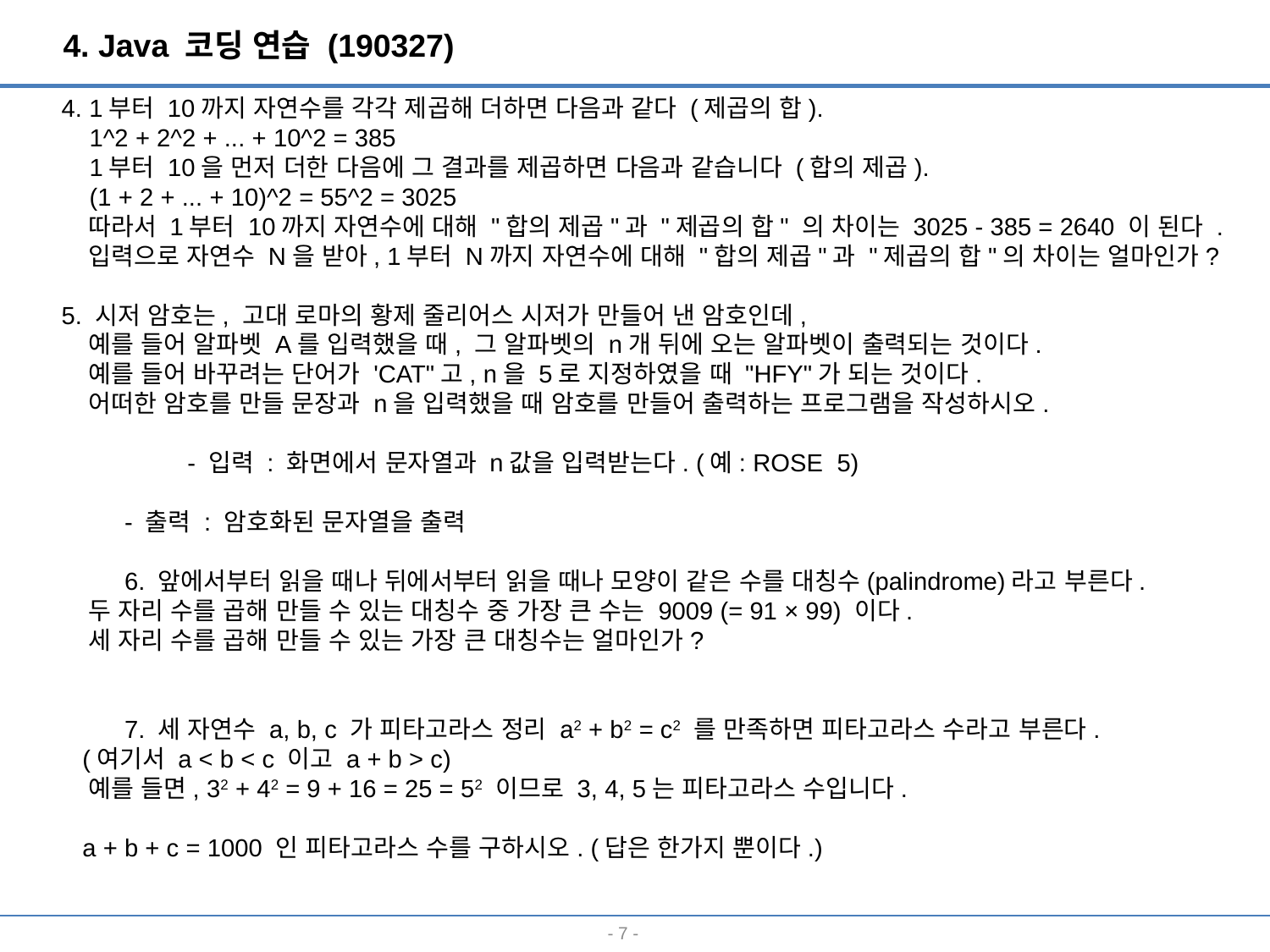

4. Java 코딩 연습 (190327)
4. 1부터 10까지 자연수를 각각 제곱해 더하면 다음과 같다 (제곱의 합).
    1^2 + 2^2 + ... + 10^2 = 385
    1부터 10을 먼저 더한 다음에 그 결과를 제곱하면 다음과 같습니다 (합의 제곱).
    (1 + 2 + ... + 10)^2 = 55^2 = 3025
   따라서 1부터 10까지 자연수에 대해 "합의 제곱"과 "제곱의 합" 의 차이는 3025 - 385 = 2640 이 된다 .
   입력으로 자연수 N을 받아, 1부터 N까지 자연수에 대해 "합의 제곱"과 "제곱의 합"의 차이는 얼마인가?
5. 시저 암호는, 고대 로마의 황제 줄리어스 시저가 만들어 낸 암호인데,
   예를 들어 알파벳 A를 입력했을 때, 그 알파벳의 n개 뒤에 오는 알파벳이 출력되는 것이다.
   예를 들어 바꾸려는 단어가 'CAT"고, n을 5로 지정하였을 때 "HFY"가 되는 것이다.
   어떠한 암호를 만들 문장과 n을 입력했을 때 암호를 만들어 출력하는 프로그램을 작성하시오.

- 입력 : 화면에서 문자열과 n값을 입력받는다. (예: ROSE  5)
- 출력 : 암호화된 문자열을 출력
6. 앞에서부터 읽을 때나 뒤에서부터 읽을 때나 모양이 같은 수를 대칭수(palindrome)라고 부른다.
   두 자리 수를 곱해 만들 수 있는 대칭수 중 가장 큰 수는 9009 (= 91 × 99) 이다.
   세 자리 수를 곱해 만들 수 있는 가장 큰 대칭수는 얼마인가?

7. 세 자연수 a, b, c 가 피타고라스 정리 a2 + b2 = c2 를 만족하면 피타고라스 수라고 부른다.
   (여기서 a < b < c 이고 a + b > c)
   예를 들면, 32 + 42 = 9 + 16 = 25 = 52 이므로 3, 4, 5는 피타고라스 수입니다.
   a + b + c = 1000 인 피타고라스 수를 구하시오. (답은 한가지 뿐이다.)
- 7 -